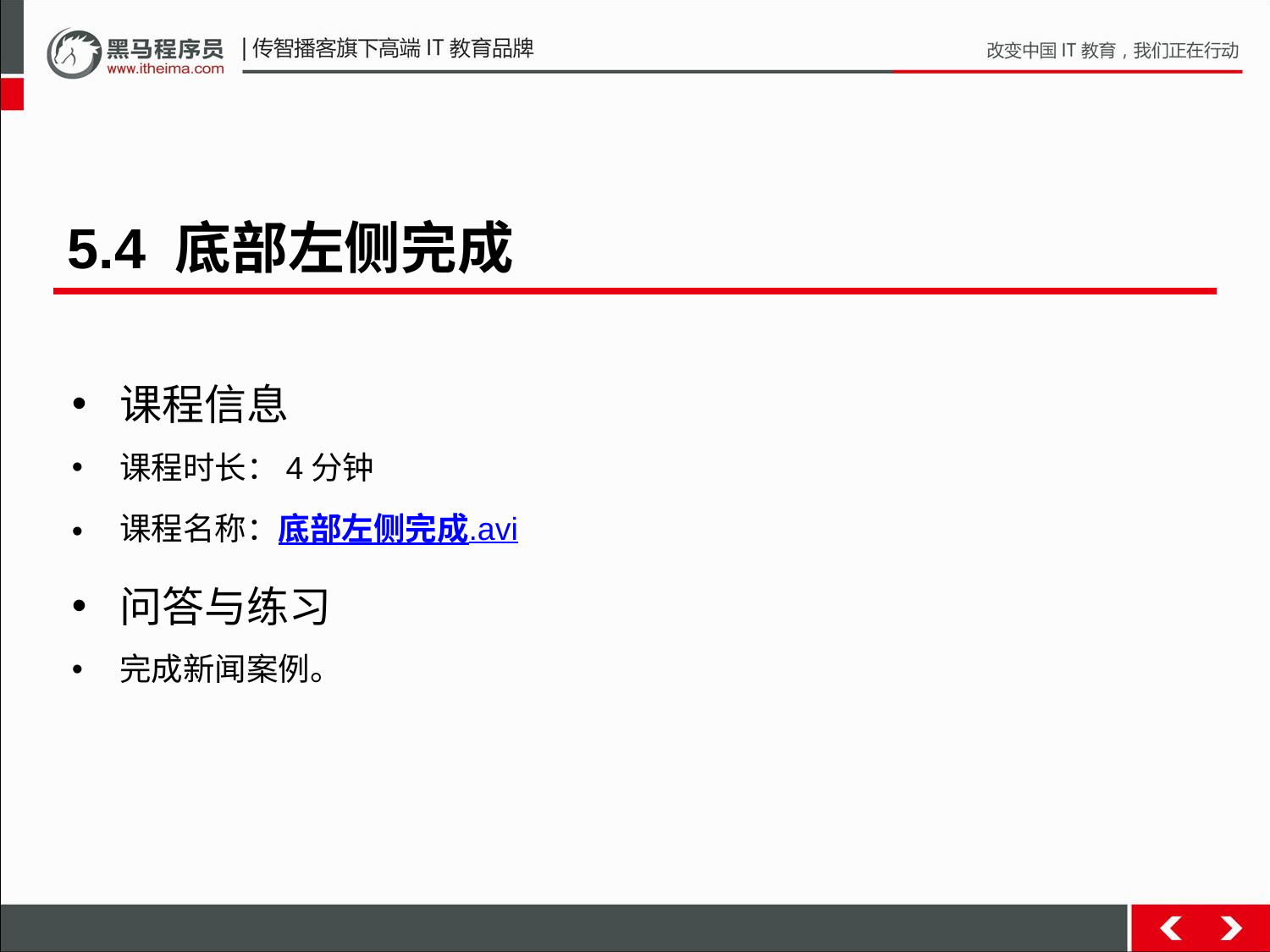

5.4 底部左侧完成
课程信息
课程时长：4分钟
课程名称：底部左侧完成.avi
问答与练习
完成新闻案例。